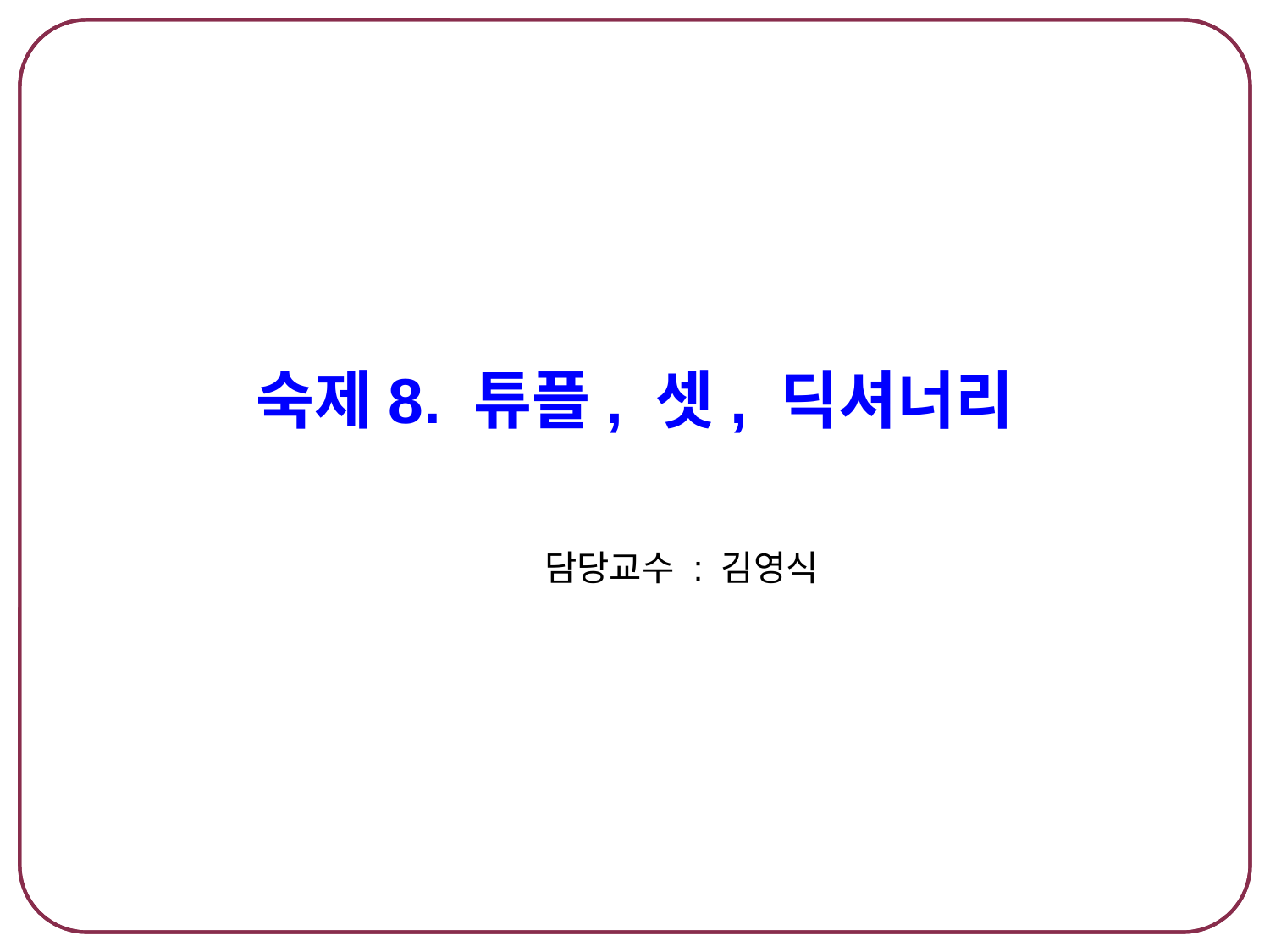

# 숙제8. 튜플, 셋, 딕셔너리
담당교수 : 김영식